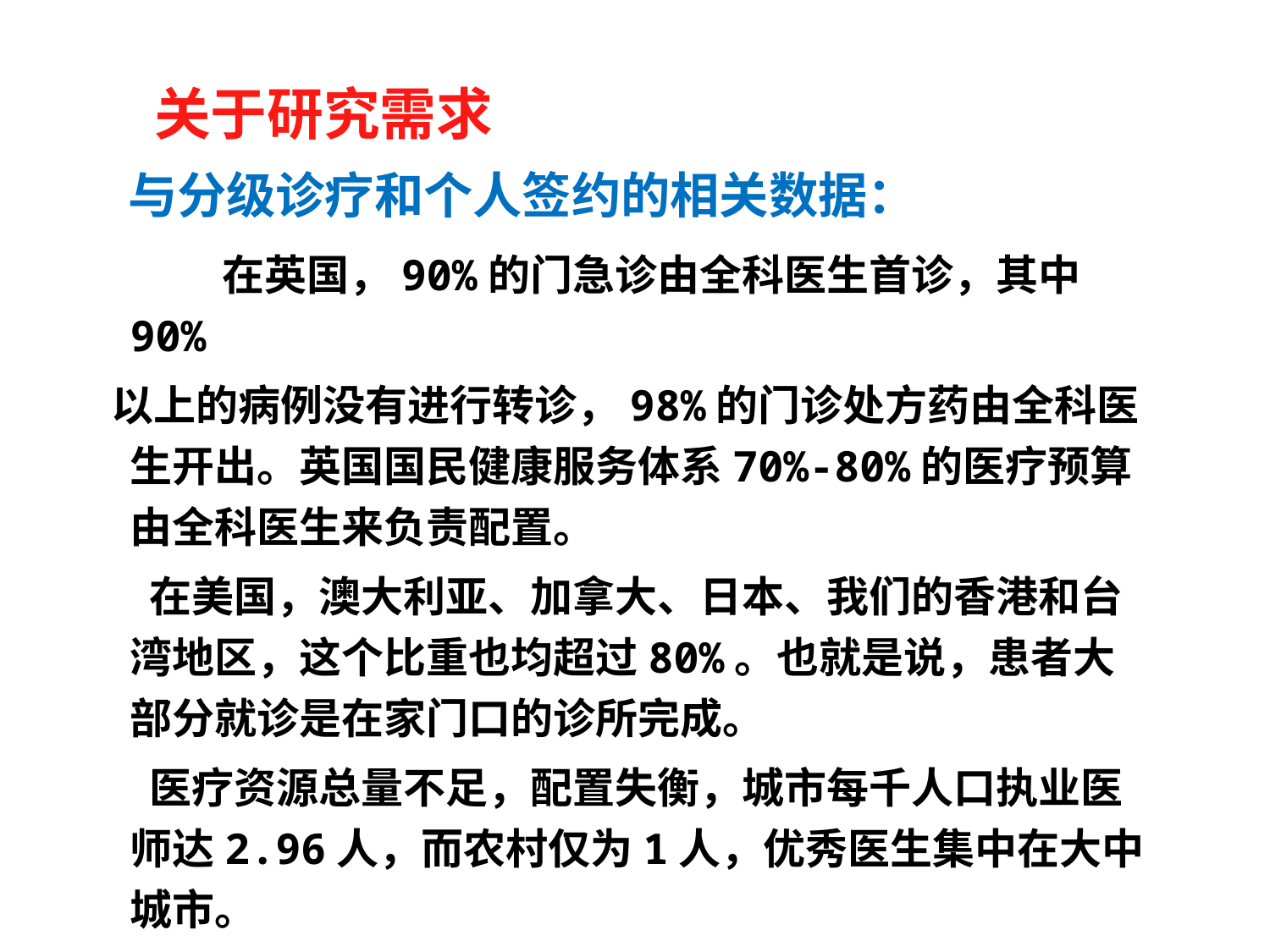

# 关于研究需求 与分级诊疗和个人签约的相关数据：
               在英国，90%的门急诊由全科医生首诊，其中90%
  以上的病例没有进行转诊，98%的门诊处方药由全科医生开出。英国国民健康服务体系70%-80%的医疗预算由全科医生来负责配置。
      在美国，澳大利亚、加拿大、日本、我们的香港和台湾地区，这个比重也均超过80%。也就是说，患者大部分就诊是在家门口的诊所完成。
      医疗资源总量不足，配置失衡，城市每千人口执业医师达2.96人，而农村仅为1人，优秀医生集中在大中城市。